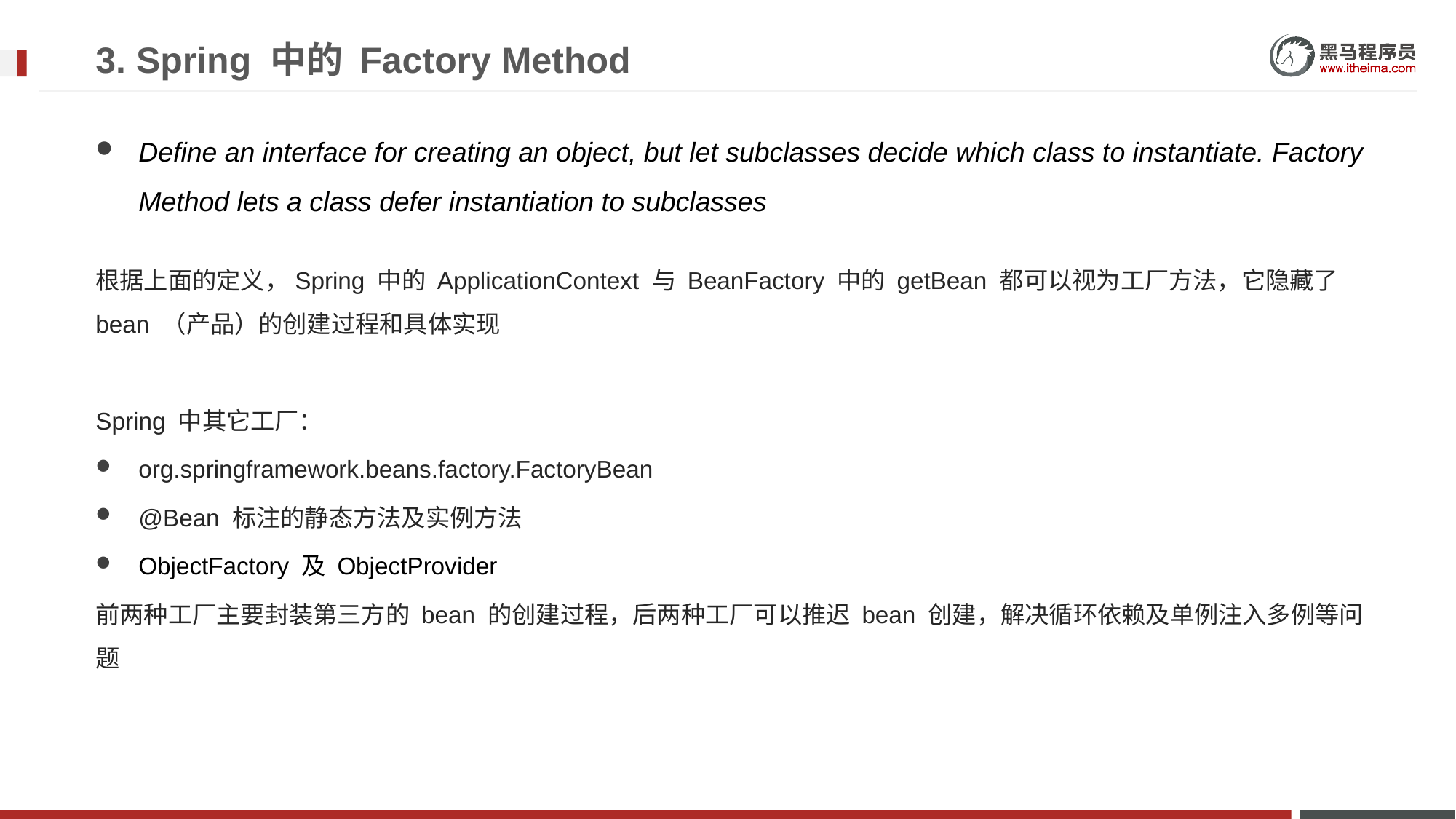

# 3. Spring 中的 Factory Method
Define an interface for creating an object, but let subclasses decide which class to instantiate. Factory Method lets a class defer instantiation to subclasses
根据上面的定义，Spring 中的 ApplicationContext 与 BeanFactory 中的 getBean 都可以视为工厂方法，它隐藏了 bean （产品）的创建过程和具体实现

Spring 中其它工厂：
org.springframework.beans.factory.FactoryBean
@Bean 标注的静态方法及实例方法
ObjectFactory 及 ObjectProvider
前两种工厂主要封装第三方的 bean 的创建过程，后两种工厂可以推迟 bean 创建，解决循环依赖及单例注入多例等问题